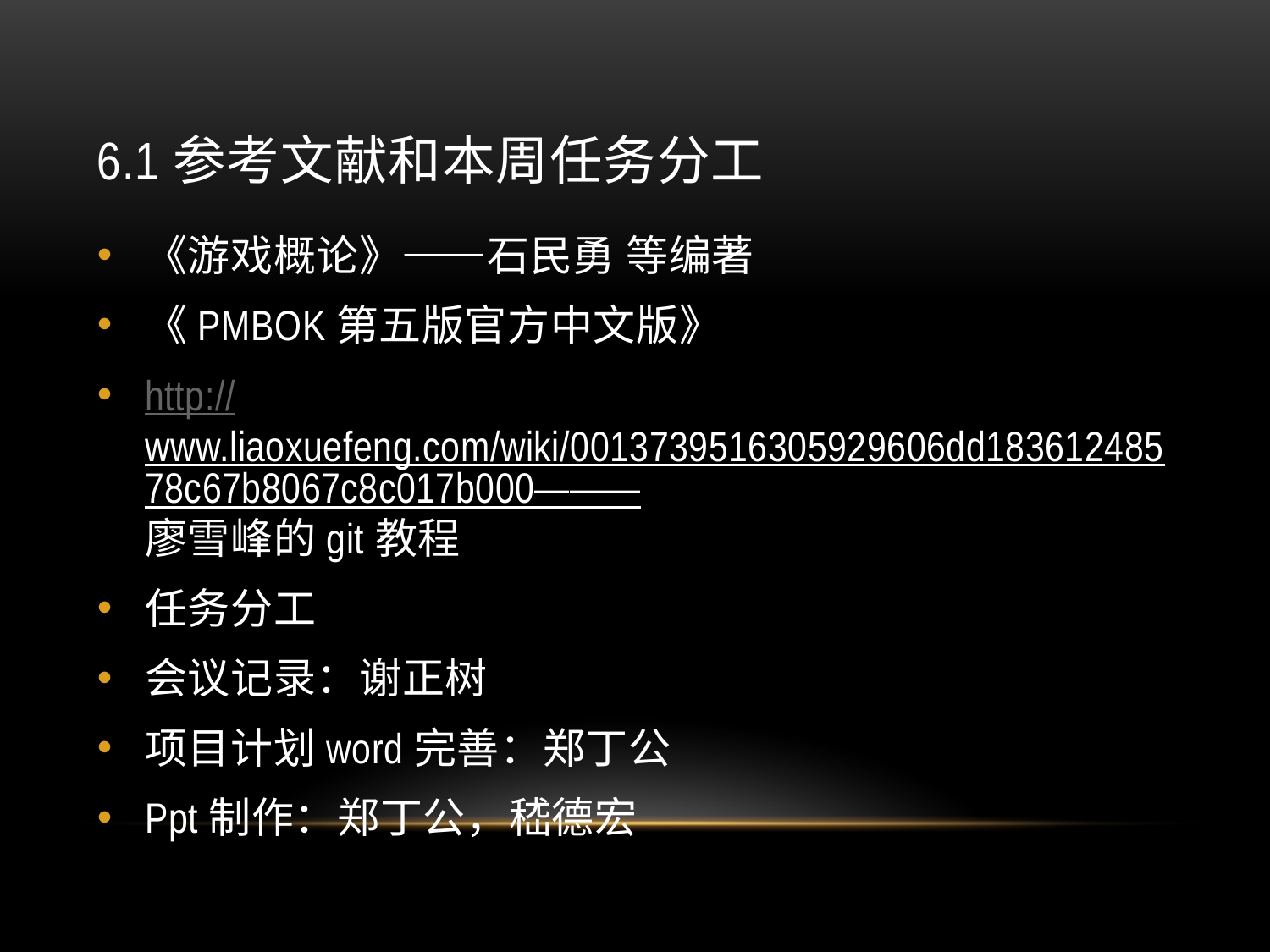

# 6.1参考文献和本周任务分工
《游戏概论》——石民勇 等编著
《PMBOK第五版官方中文版》
http://www.liaoxuefeng.com/wiki/0013739516305929606dd18361248578c67b8067c8c017b000———廖雪峰的git教程
任务分工
会议记录：谢正树
项目计划word完善：郑丁公
Ppt制作：郑丁公，嵇德宏